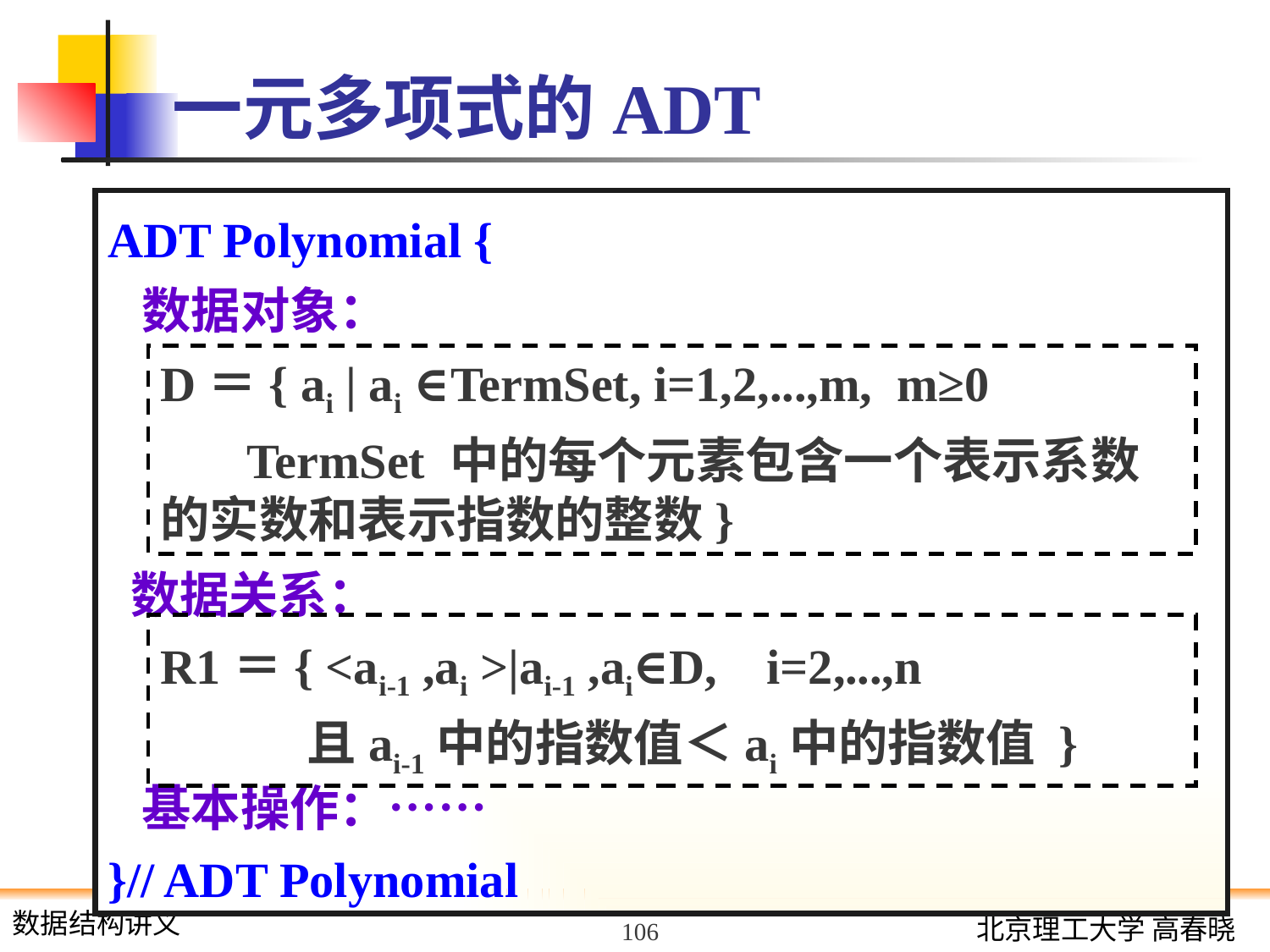

# 一元多项式的ADT
ADT Polynomial {
  数据对象：

 数据关系：

  基本操作：……
}// ADT Polynomial
D＝{ ai | ai ∈TermSet, i=1,2,...,m,  m≥0
       TermSet 中的每个元素包含一个表示系数的实数和表示指数的整数}
R1＝{ <ai-1 ,ai >|ai-1 ,ai∈D,    i=2,...,n
            且ai-1中的指数值＜ai中的指数值 }
106